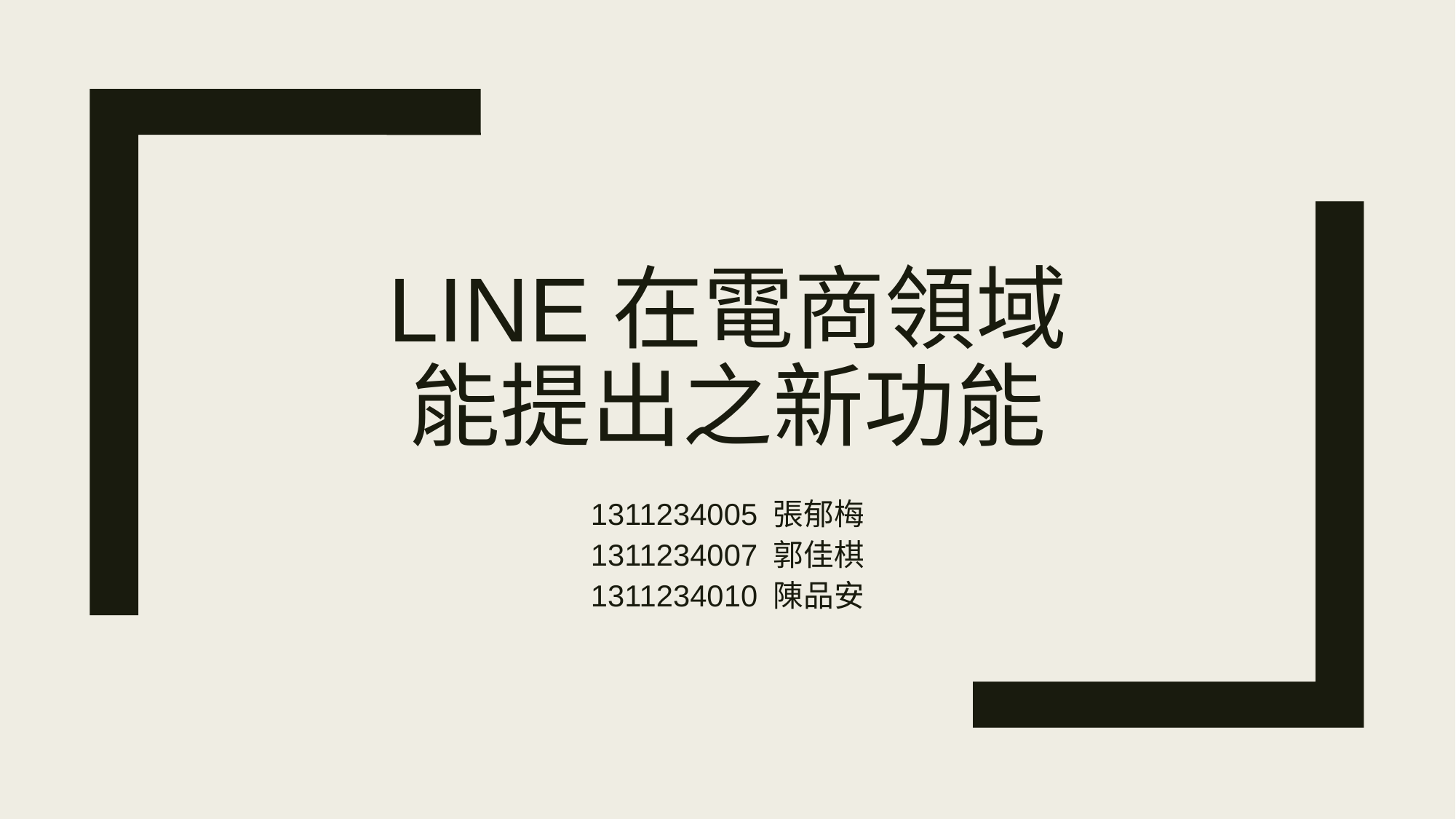

# LINE在電商領域 能提出之新功能
1311234005 張郁梅
1311234007 郭佳棋
1311234010 陳品安